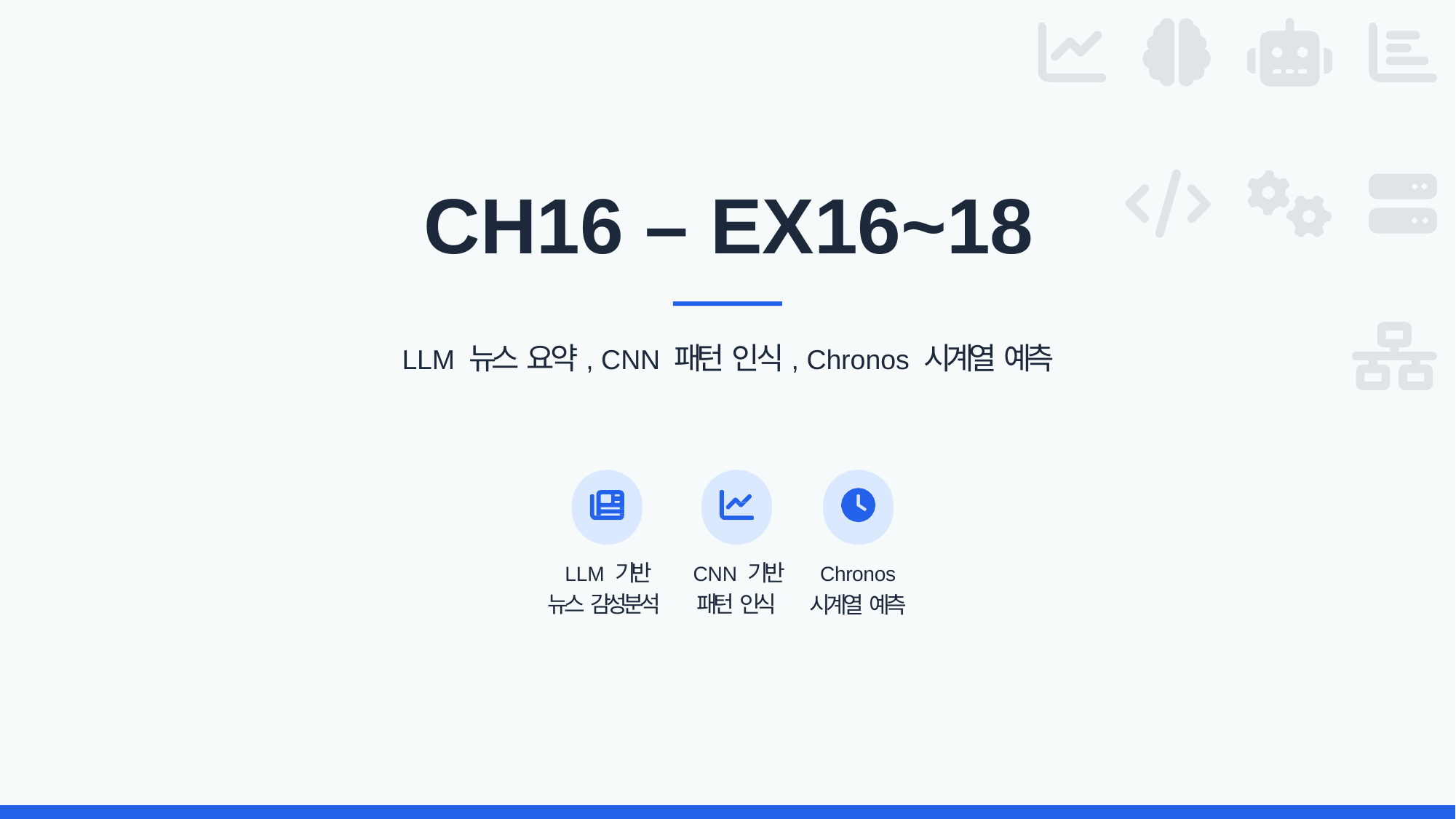

# CH16 – EX16~18
LLM 뉴스 요약, CNN 패턴 인식, Chronos 시계열 예측

LLM 기반 뉴스 감성분석
CNN 기반 패턴 인식
Chronos
시계열 예측